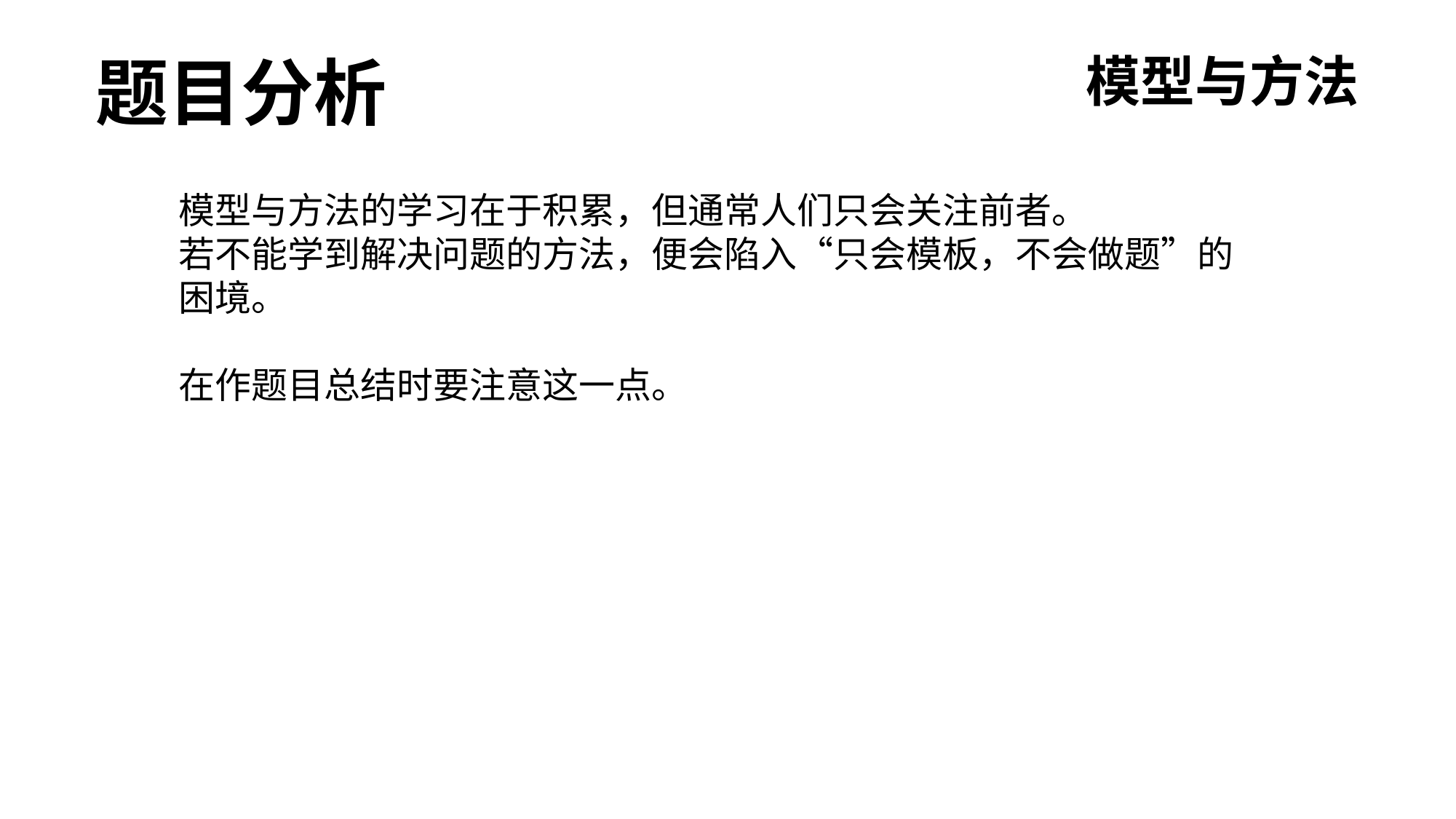

题目分析
模型与方法
模型与方法的学习在于积累，但通常人们只会关注前者。
若不能学到解决问题的方法，便会陷入“只会模板，不会做题”的困境。

在作题目总结时要注意这一点。